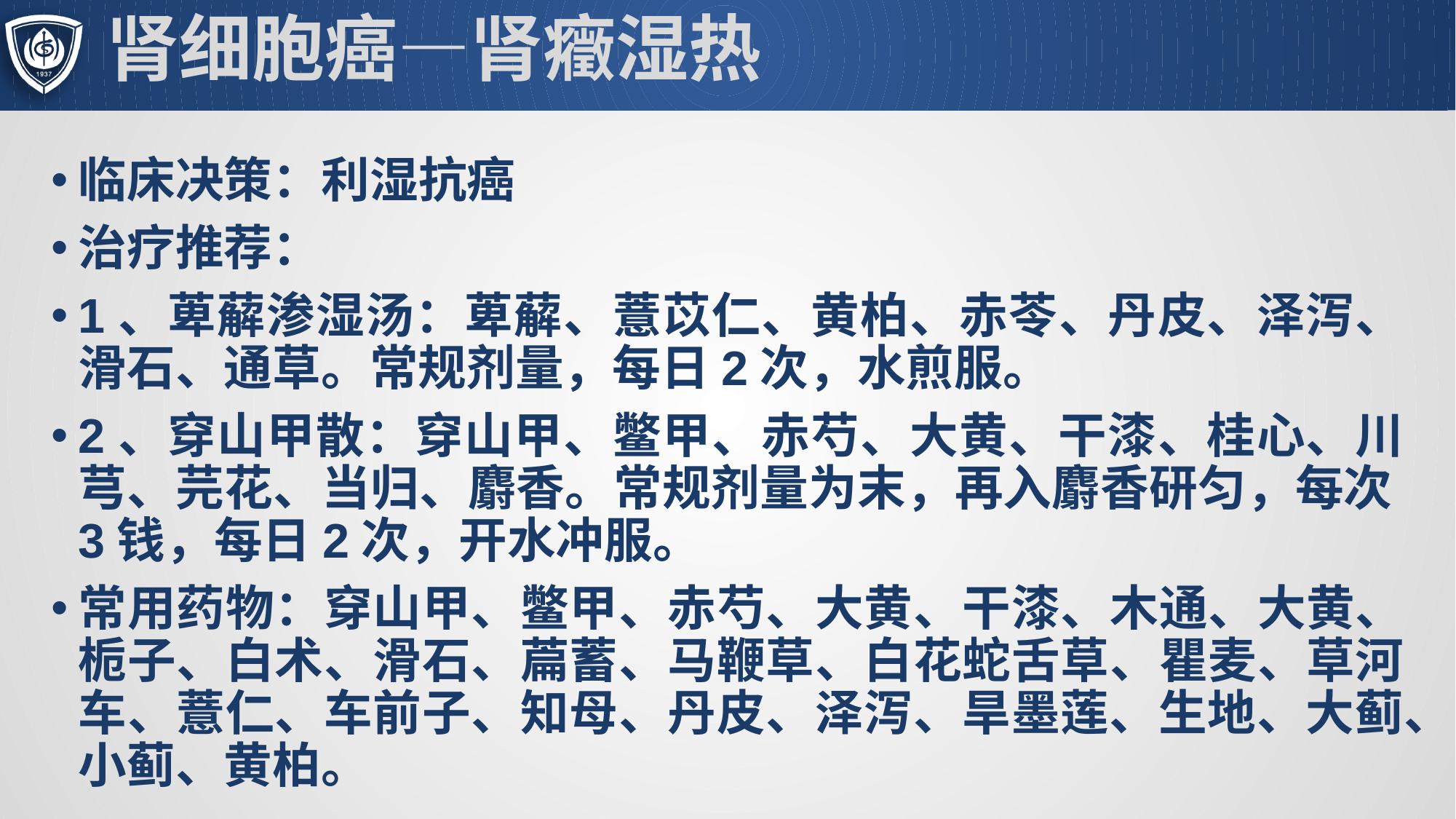

# 肾细胞癌—肾癥湿热
临床决策：利湿抗癌
治疗推荐：
1、萆薢渗湿汤：萆薢、薏苡仁、黄柏、赤苓、丹皮、泽泻、滑石、通草。常规剂量，每日2次，水煎服。
2、穿山甲散：穿山甲、鳖甲、赤芍、大黄、干漆、桂心、川芎、芫花、当归、麝香。常规剂量为末，再入麝香研匀，每次3钱，每日2次，开水冲服。
常用药物：穿山甲、鳖甲、赤芍、大黄、干漆、木通、大黄、栀子、白术、滑石、萹蓄、马鞭草、白花蛇舌草、瞿麦、草河车、薏仁、车前子、知母、丹皮、泽泻、旱墨莲、生地、大蓟、小蓟、黄柏。